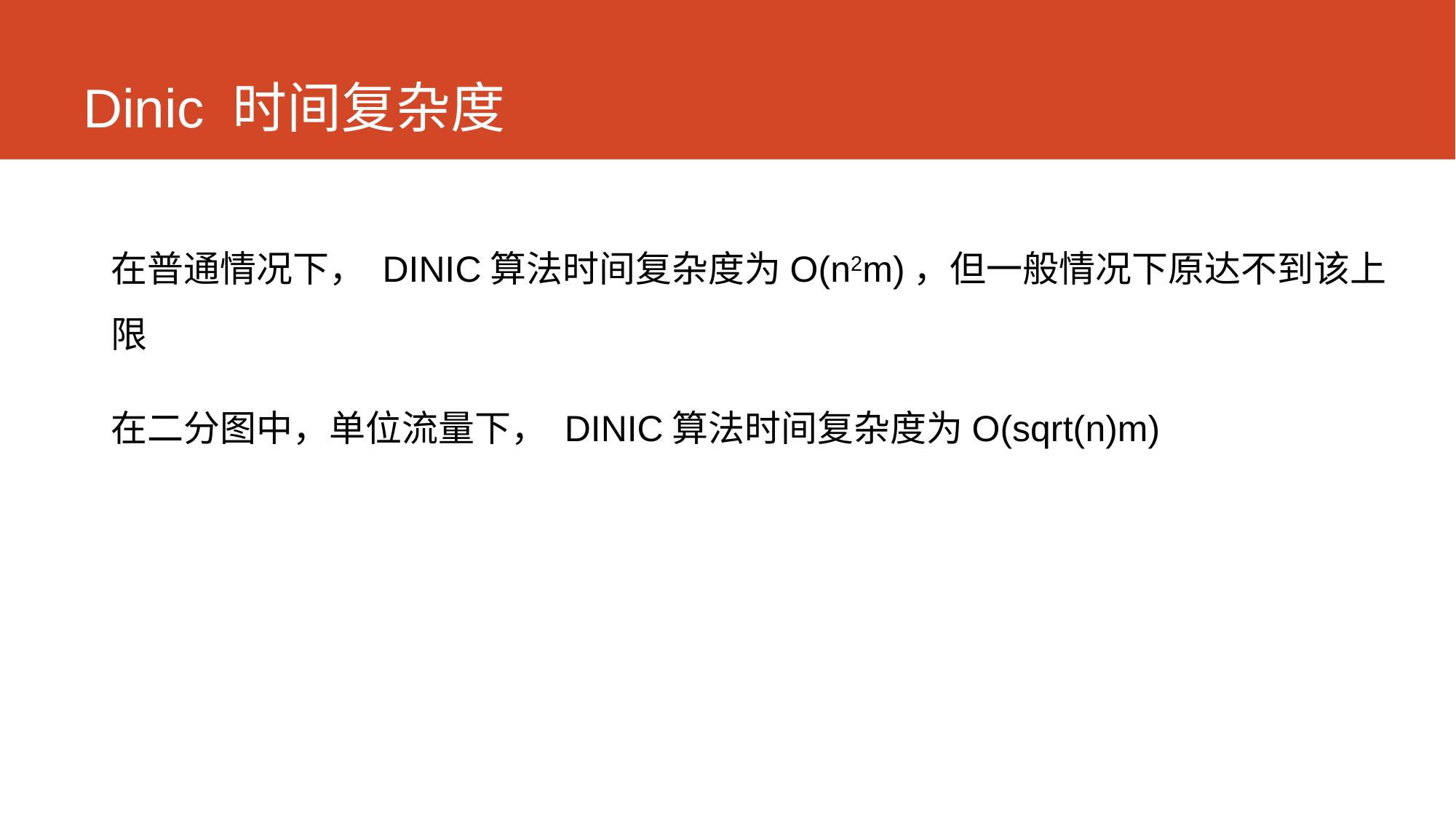

# Dinic 时间复杂度
在普通情况下， DINIC算法时间复杂度为O(n2m)，但一般情况下原达不到该上限
在二分图中，单位流量下， DINIC算法时间复杂度为O(sqrt(n)m)